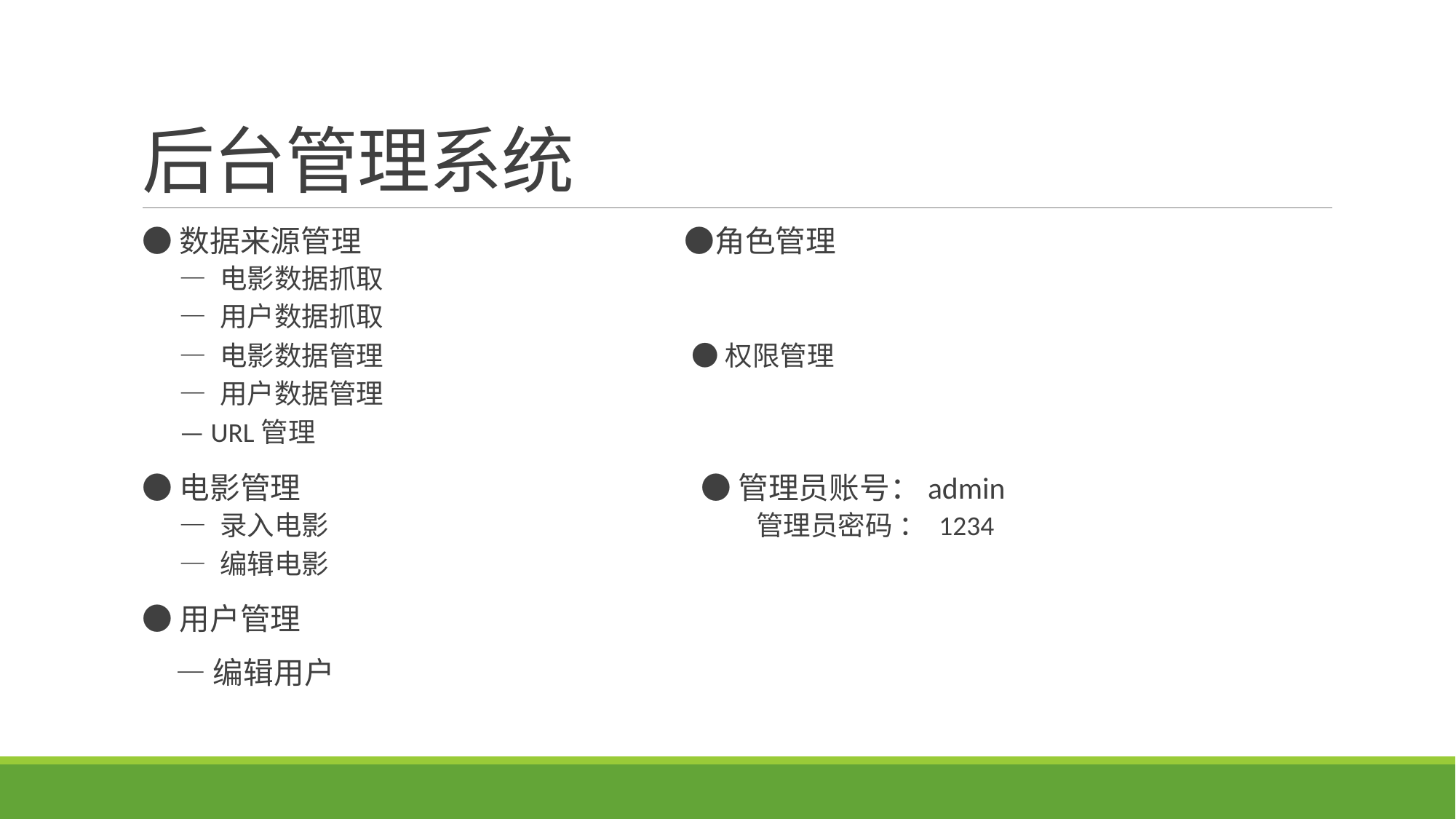

# 后台管理系统
●数据来源管理                                                ●角色管理
    — 电影数据抓取
    — 用户数据抓取
    — 电影数据管理                                                  ● 权限管理
    — 用户数据管理
    — URL管理
●电影管理				  ● 管理员账号：admin
    — 录入电影				         管理员密码 ： 1234
    — 编辑电影
●用户管理
     —编辑用户